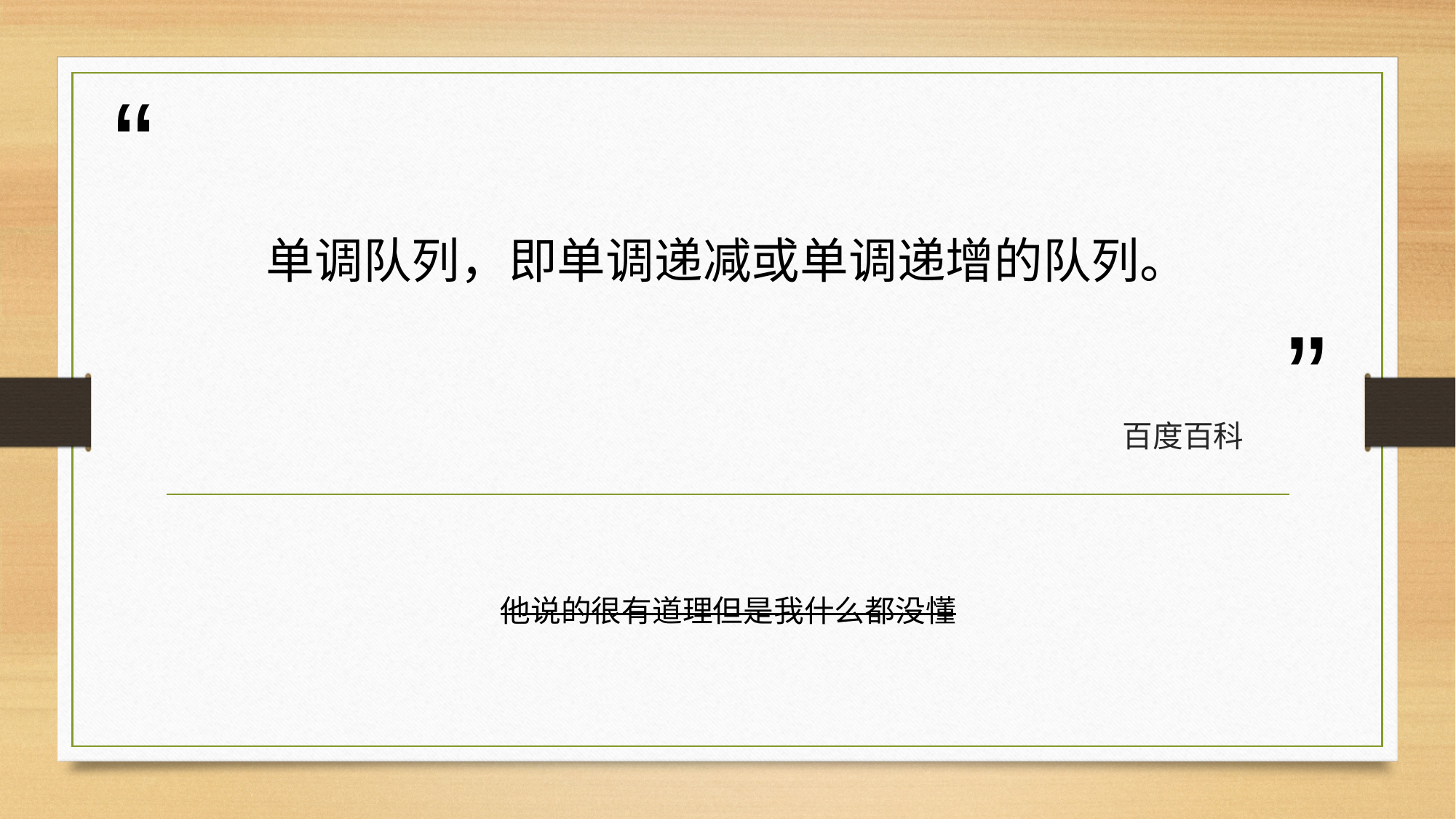

# 单调队列，即单调递减或单调递增的队列。
百度百科
他说的很有道理但是我什么都没懂